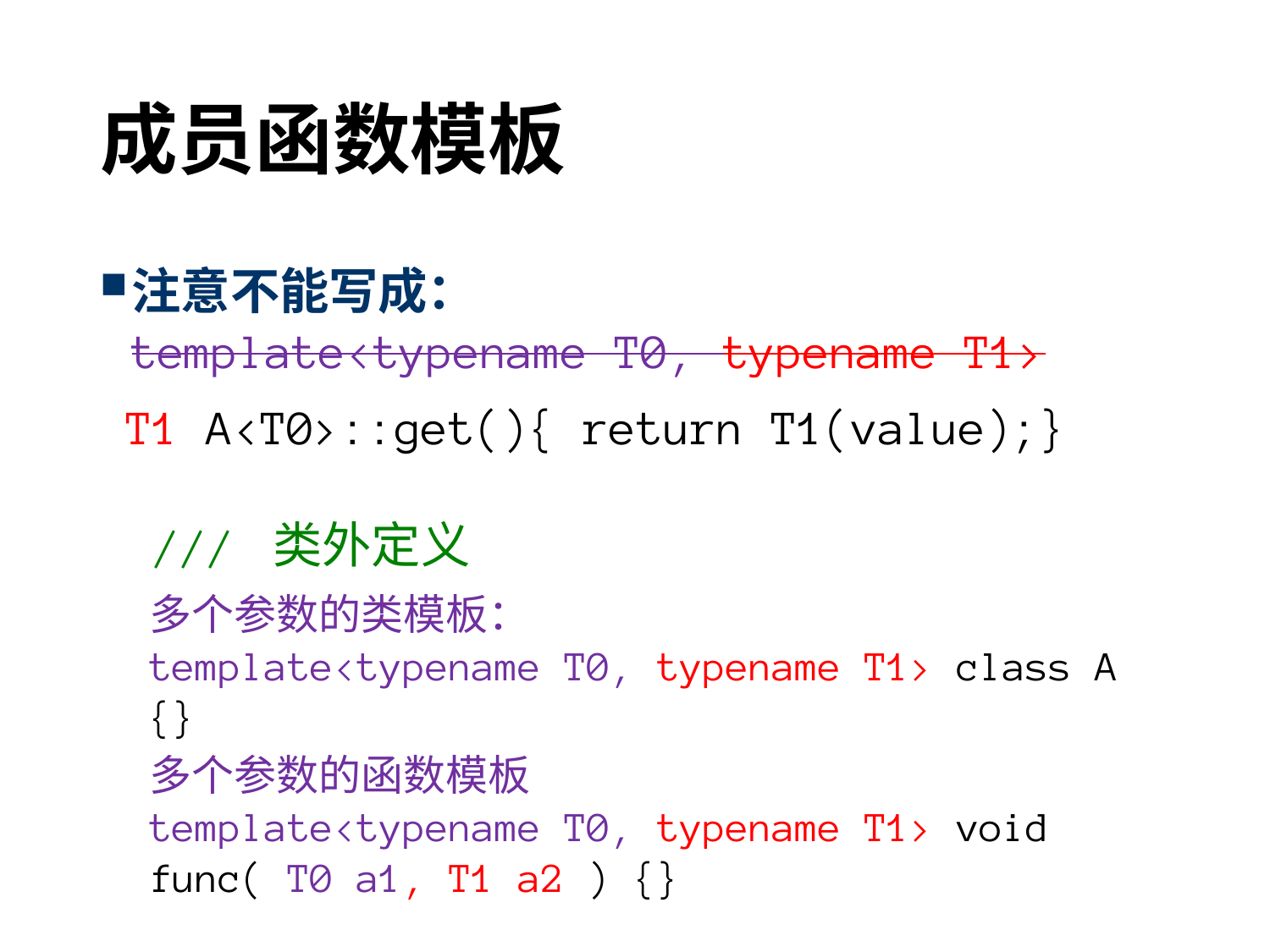

# 成员函数模板
注意不能写成：
template<typename T0, typename T1>
 T1 A<T0>::get(){ return T1(value);}
  /// 类外定义

多个参数的类模板：
template<typename T0, typename T1> class A {}
多个参数的函数模板
template<typename T0, typename T1> void func( T0 a1, T1 a2 ) {}